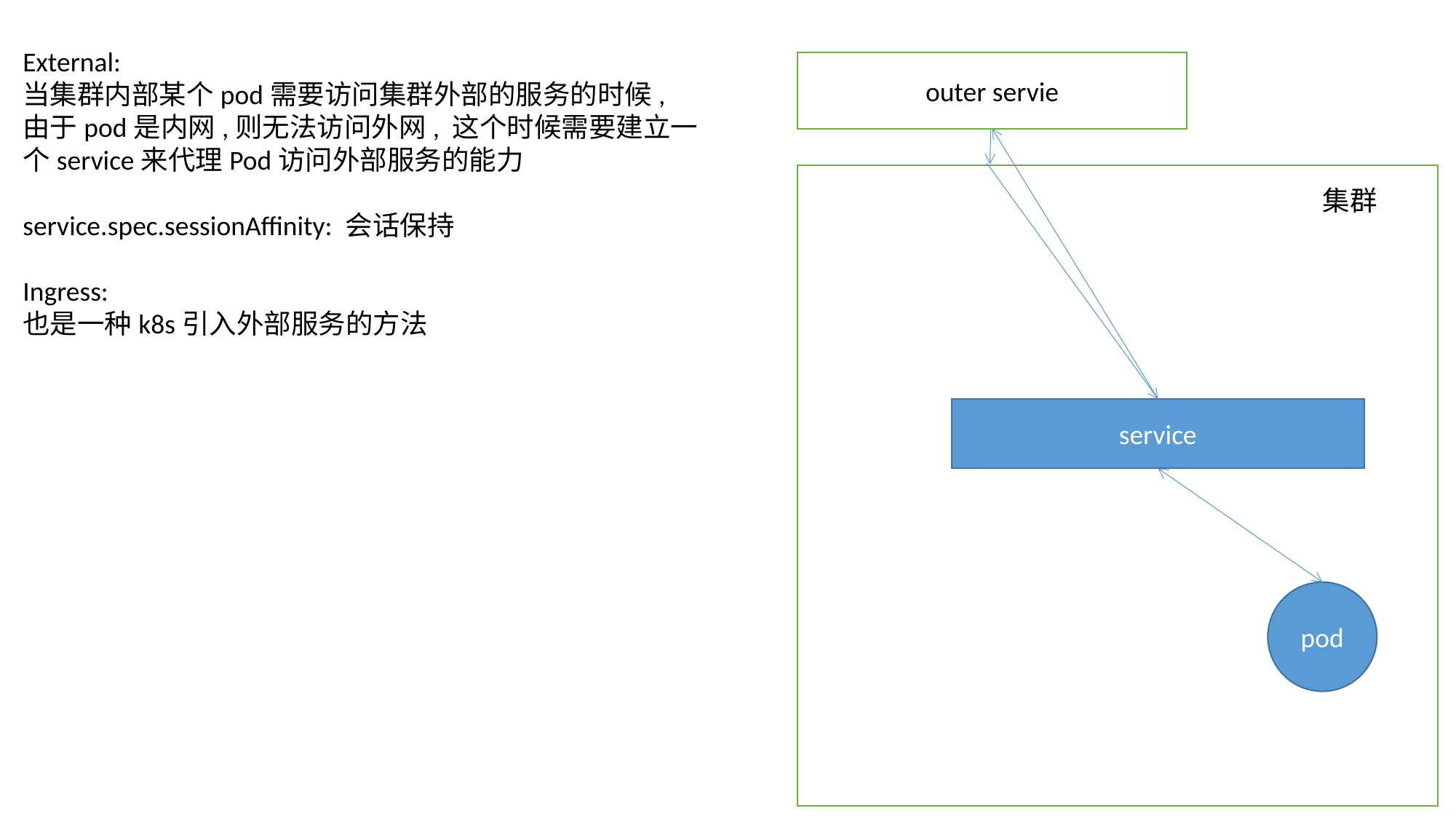

External:
当集群内部某个pod需要访问集群外部的服务的时候, 由于pod是内网,则无法访问外网, 这个时候需要建立一个service来代理Pod访问外部服务的能力

service.spec.sessionAffinity: 会话保持

Ingress:
也是一种k8s引入外部服务的方法
outer servie

集群
service
pod